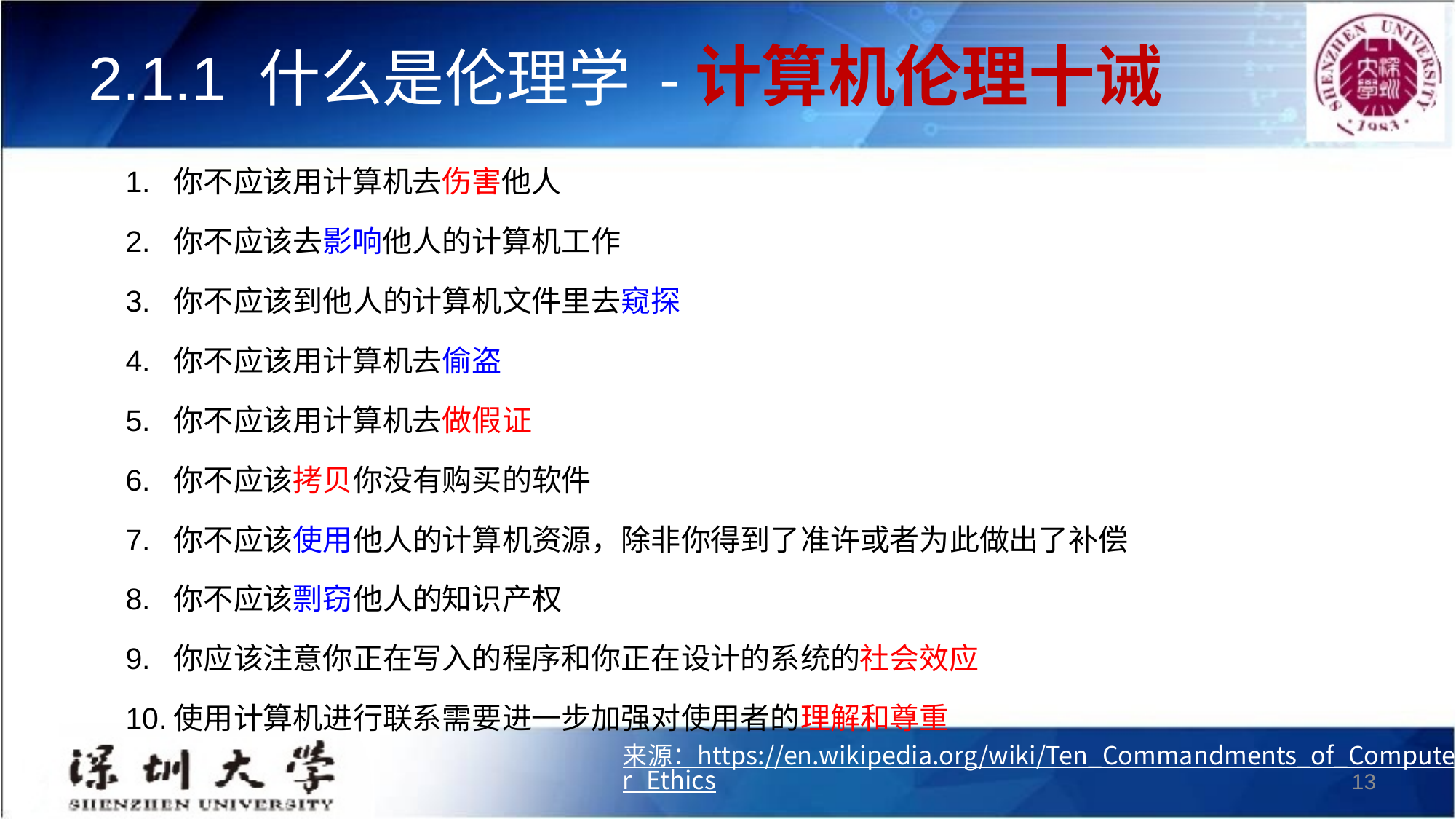

# 2.1.1 什么是伦理学 -计算机伦理十诫
你不应该用计算机去伤害他人
你不应该去影响他人的计算机工作
你不应该到他人的计算机文件里去窥探
你不应该用计算机去偷盗
你不应该用计算机去做假证
你不应该拷贝你没有购买的软件
你不应该使用他人的计算机资源，除非你得到了准许或者为此做出了补偿
你不应该剽窃他人的知识产权
你应该注意你正在写入的程序和你正在设计的系统的社会效应
使用计算机进行联系需要进一步加强对使用者的理解和尊重
来源：https://en.wikipedia.org/wiki/Ten_Commandments_of_Computer_Ethics
13